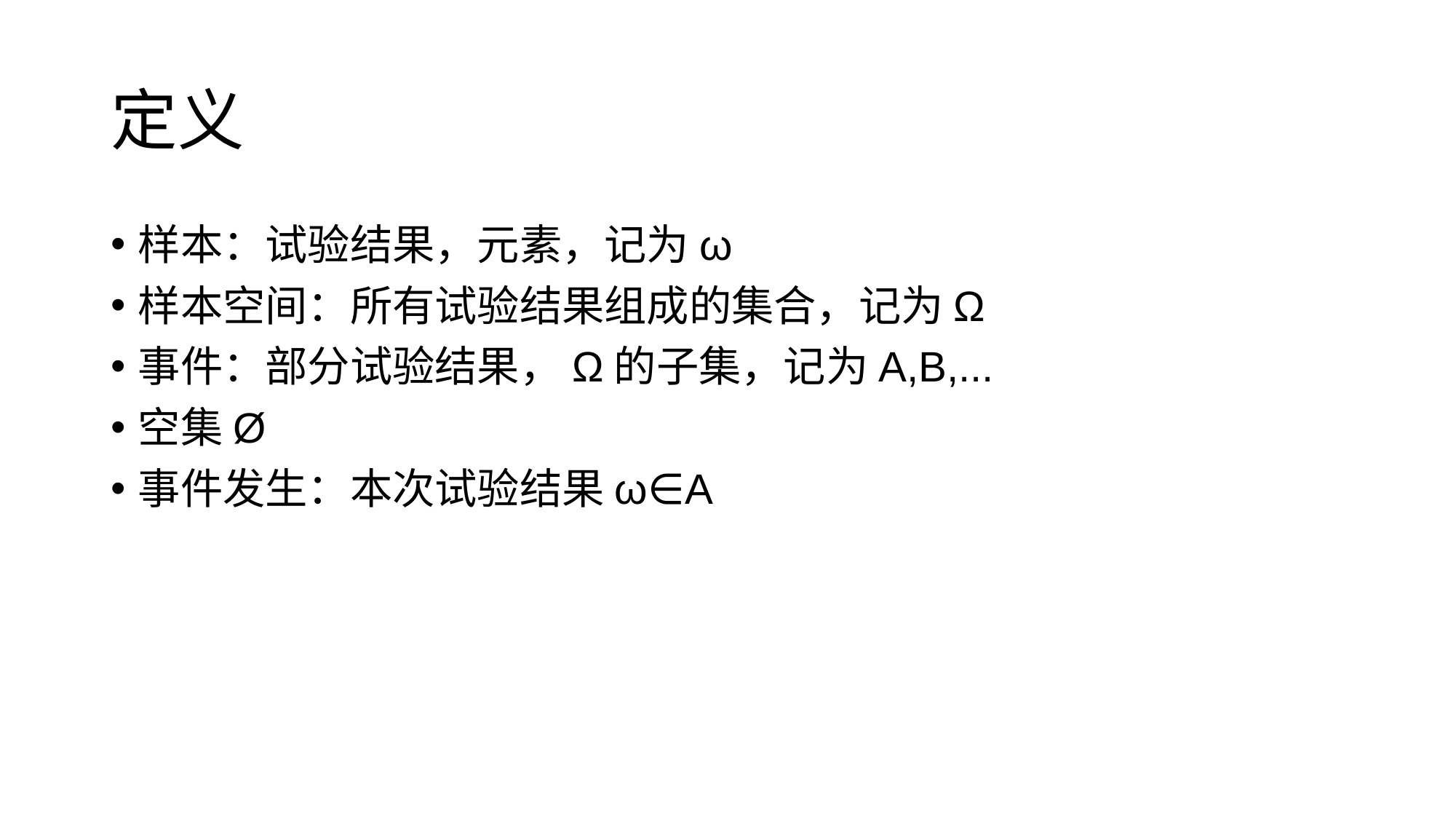

# 定义
样本：试验结果，元素，记为ω
样本空间：所有试验结果组成的集合，记为Ω
事件：部分试验结果，Ω的子集，记为A,B,...
空集Ø
事件发生：本次试验结果ω∈A